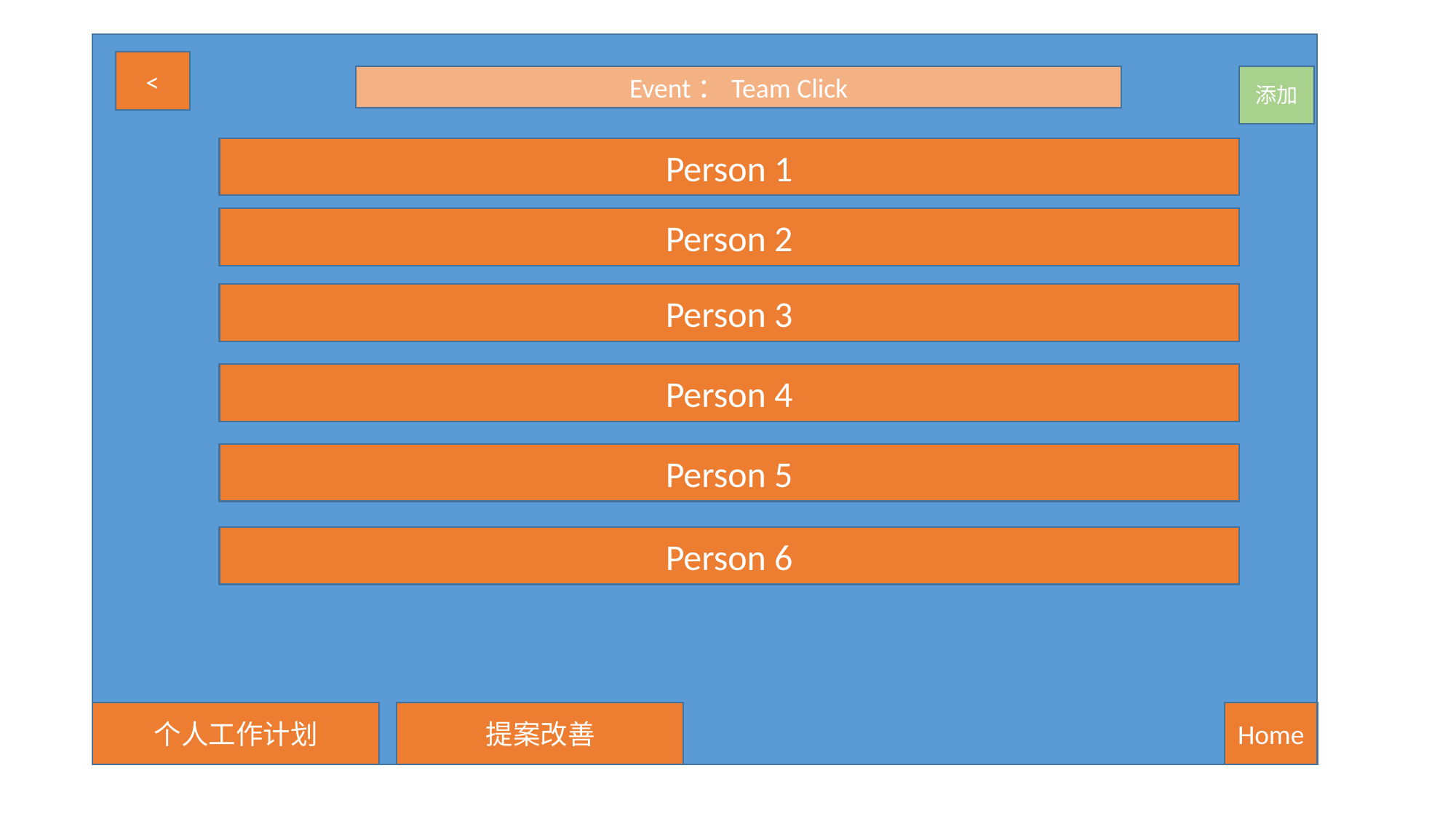

<
Event：Team Click
添加
Person 1
Person 2
Person 3
Person 4
Person 5
Person 6
个人工作计划
提案改善
Home